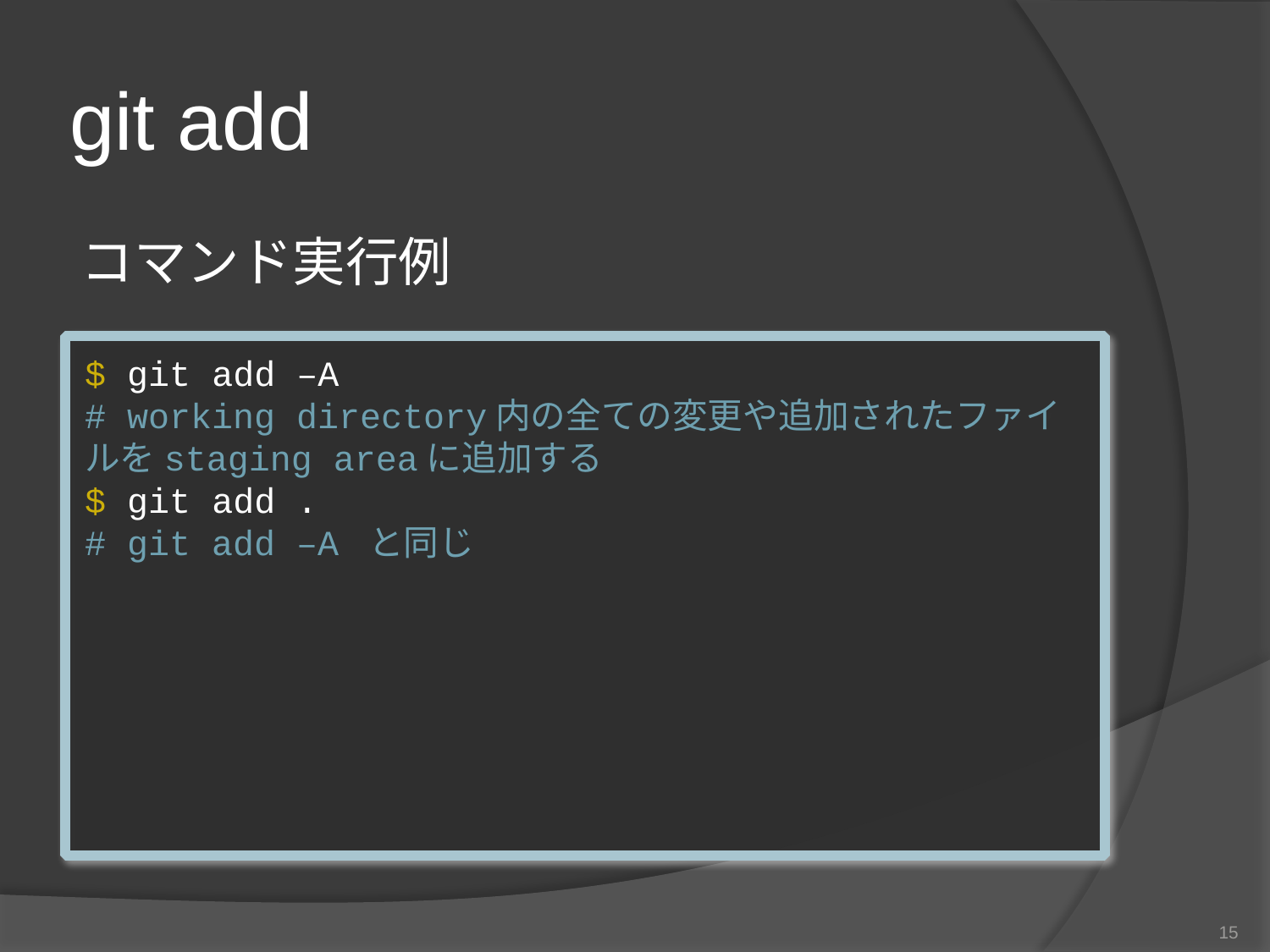

# git add
コマンド実行例
$ git add –A
# working directory内の全ての変更や追加されたファイルをstaging areaに追加する
$ git add .
# git add –A と同じ
15